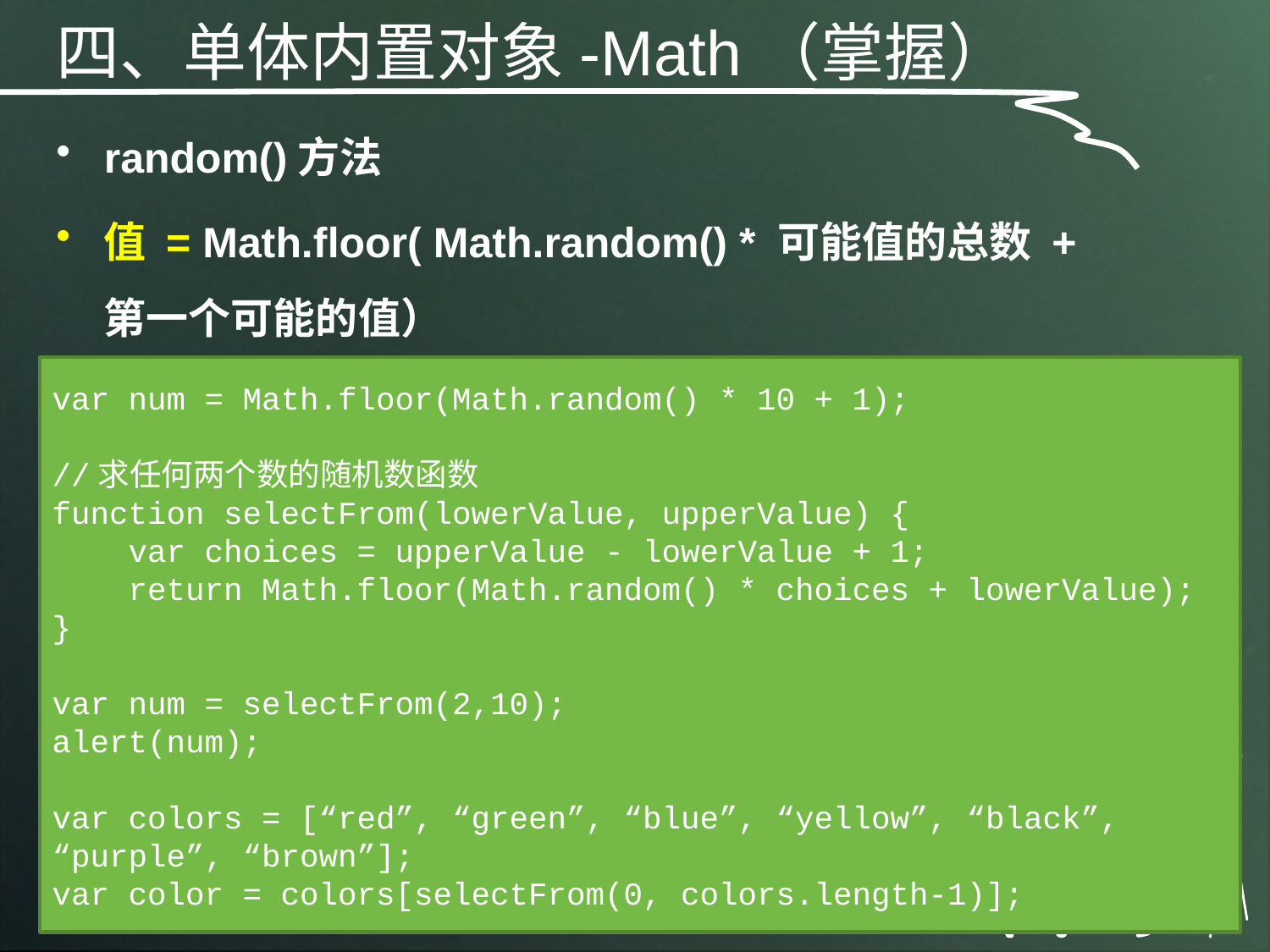

四、单体内置对象-Math（掌握）

random()方法
值 = Math.floor( Math.random() * 可能值的总数 +   第一个可能的值）

var num = Math.floor(Math.random() * 10 + 1);

//求任何两个数的随机数函数
function selectFrom(lowerValue, upperValue) {
    var choices = upperValue - lowerValue + 1;
    return Math.floor(Math.random() * choices + lowerValue);
}

var num = selectFrom(2,10);
alert(num);

var colors = [“red”, “green”, “blue”, “yellow”, “black”, “purple”, “brown”];
var color = colors[selectFrom(0, colors.length-1)];